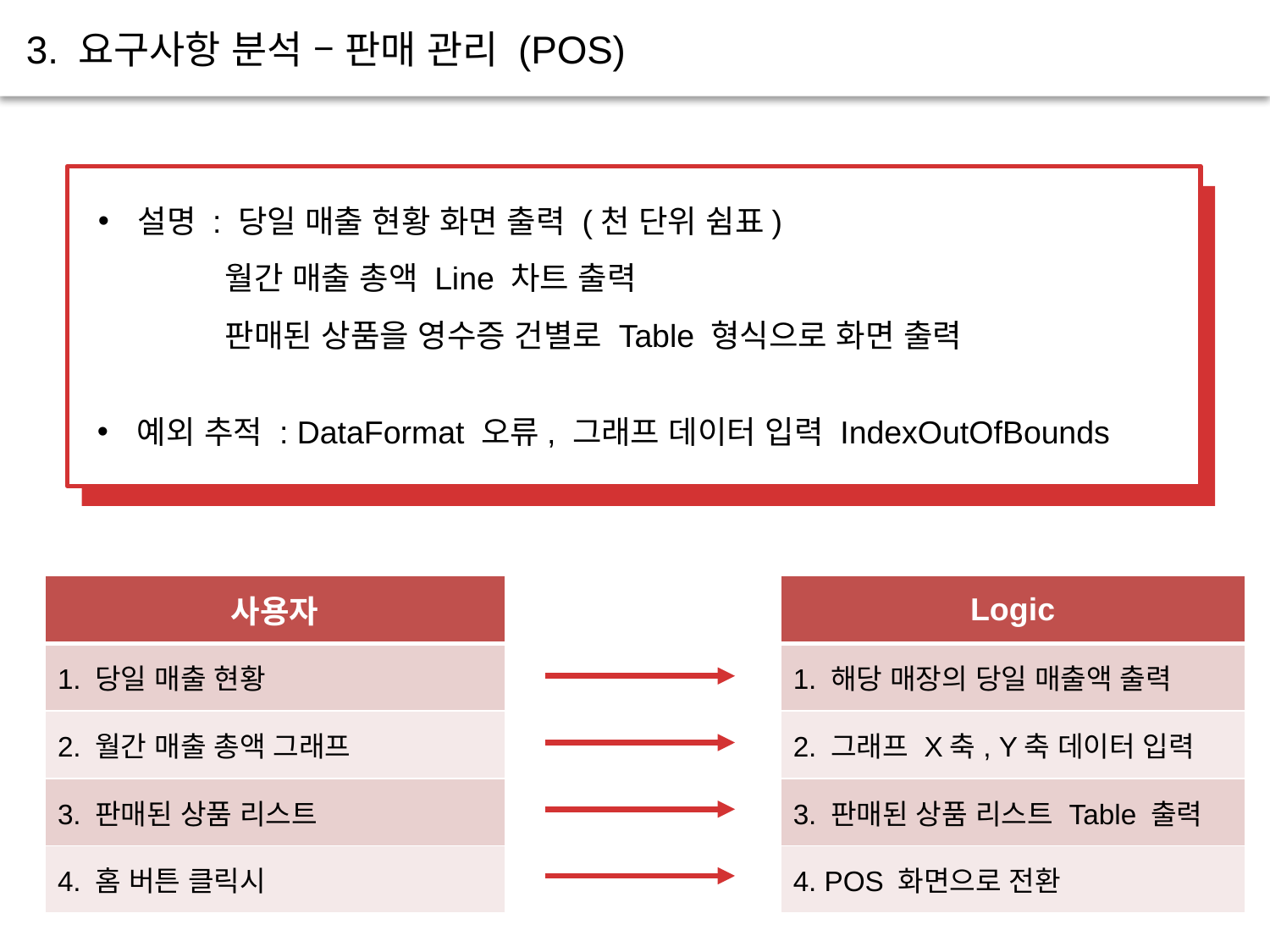

3. 요구사항 분석 – 판매 관리 (POS)

설명 : 당일 매출 현황 화면 출력 (천 단위 쉼표)
	월간 매출 총액 Line 차트 출력
	판매된 상품을 영수증 건별로 Table 형식으로 화면 출력

예외 추적 : DataFormat 오류, 그래프 데이터 입력 IndexOutOfBounds
| 사용자 |
| --- |
| 1. 당일 매출 현황 |
| 2. 월간 매출 총액 그래프 |
| 3. 판매된 상품 리스트 |
| 4. 홈 버튼 클릭시 |
| Logic |
| --- |
| 1. 해당 매장의 당일 매출액 출력 |
| 2. 그래프 X축, Y축 데이터 입력 |
| 3. 판매된 상품 리스트 Table 출력 |
| 4. POS 화면으로 전환 |